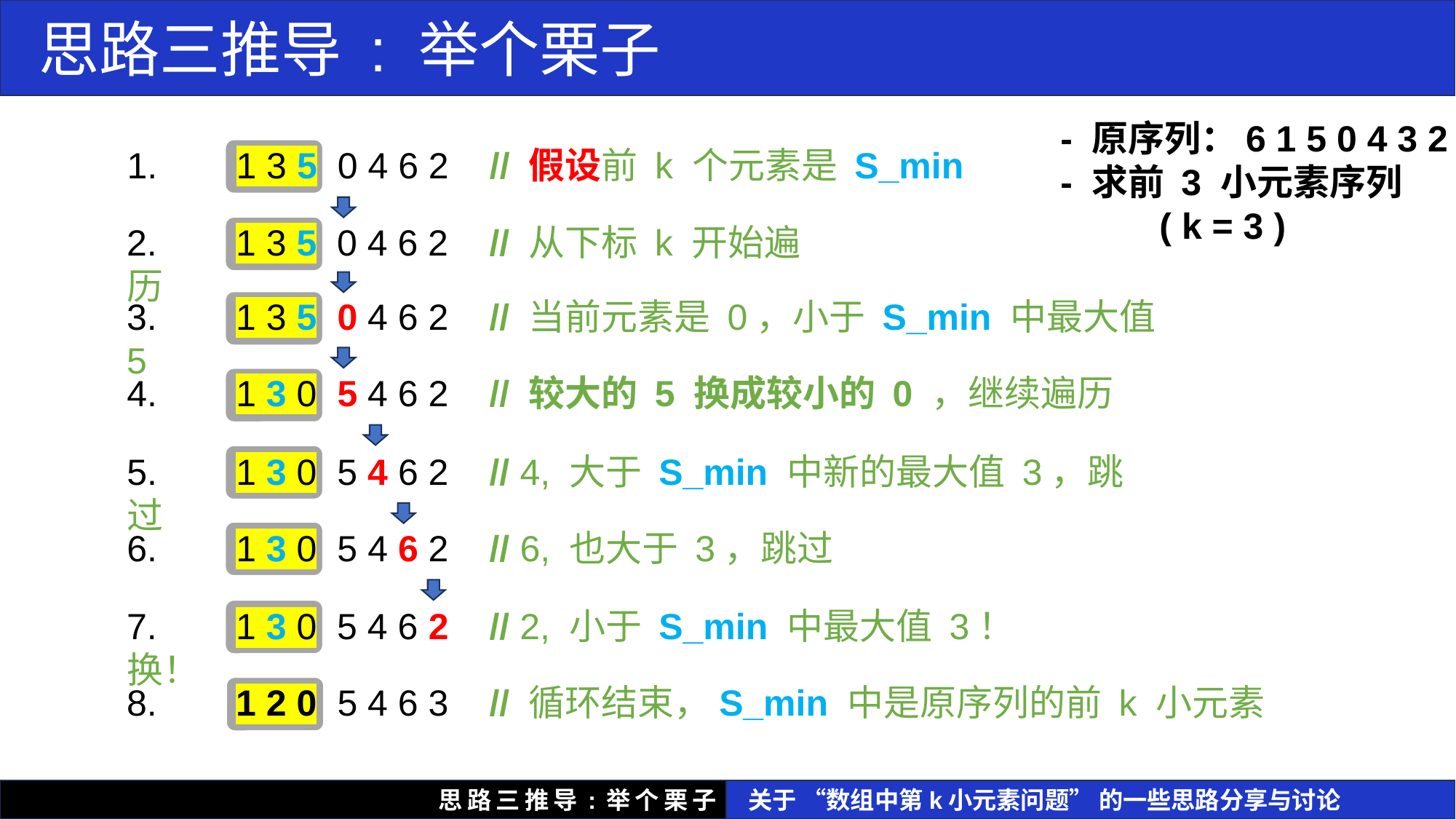

思路三推导 : 举个栗子
 - 原序列：6 1 5 0 4 3 2
 - 求前 3 小元素序列
	( k = 3 )
1.	1 3 5  0 4 6 2    // 假设前 k 个元素是 S_min

2.	1 3 5  0 4 6 2    // 从下标 k 开始遍历

3.	1 3 5  0 4 6 2    // 当前元素是 0，小于 S_min 中最大值 5

4.	1 3 0  5 4 6 2    // 较大的 5 换成较小的 0 ，继续遍历

5.	1 3 0  5 4 6 2    // 4, 大于 S_min 中新的最大值 3，跳过

6.	1 3 0  5 4 6 2    // 6, 也大于 3，跳过

7.	1 3 0  5 4 6 2    // 2, 小于 S_min 中最大值 3！换！

8.	1 2 0  5 4 6 3    // 循环结束，S_min 中是原序列的前 k 小元素

思路三推导:举个栗子
 关于 “数组中第k小元素问题” 的一些思路分享与讨论